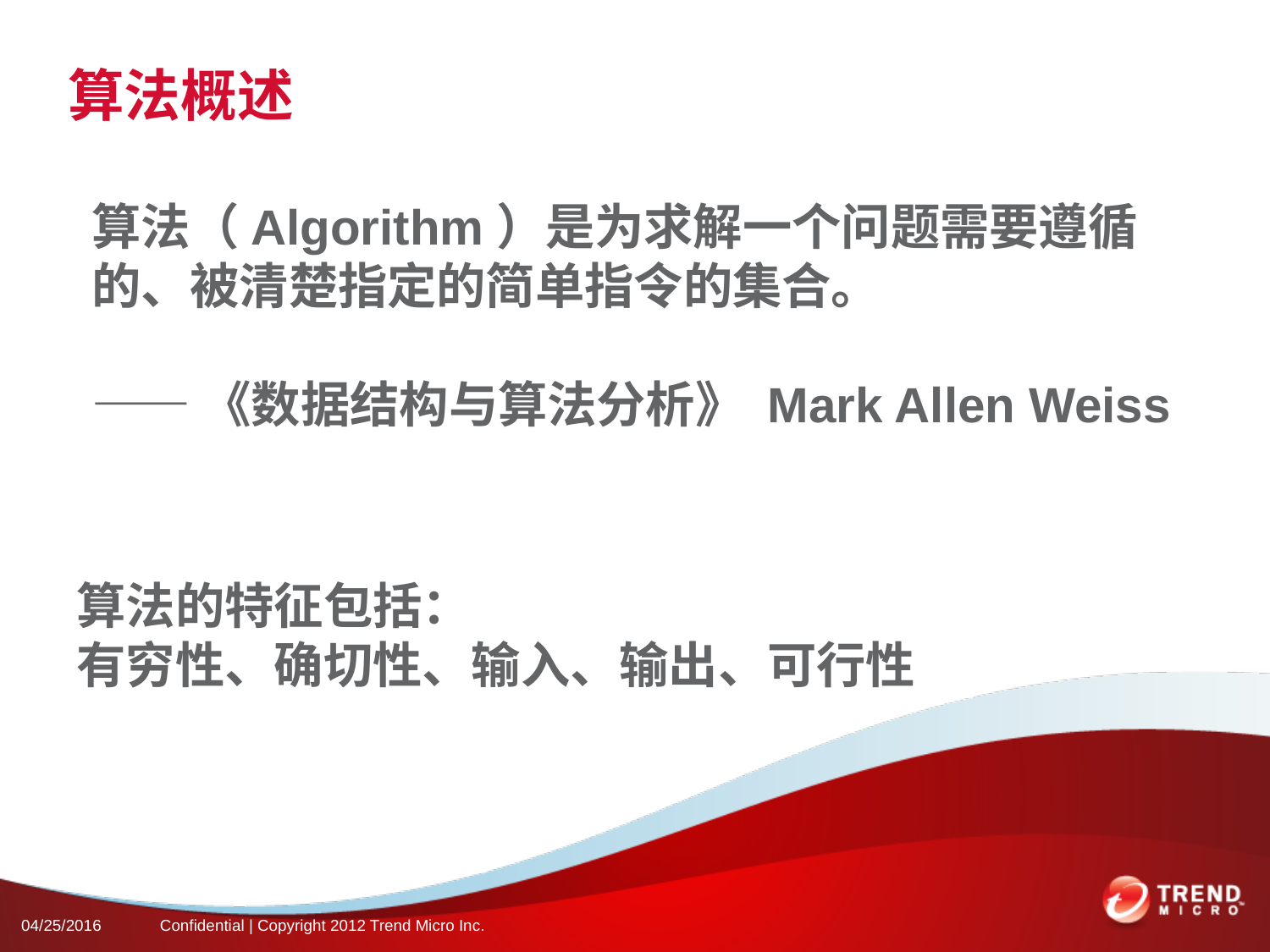

# 算法概述
算法（Algorithm）是为求解一个问题需要遵循的、被清楚指定的简单指令的集合。

——《数据结构与算法分析》 Mark Allen Weiss
算法的特征包括：
有穷性、确切性、输入、输出、可行性
04/25/2016

Confidential | Copyright 2012 Trend Micro Inc.